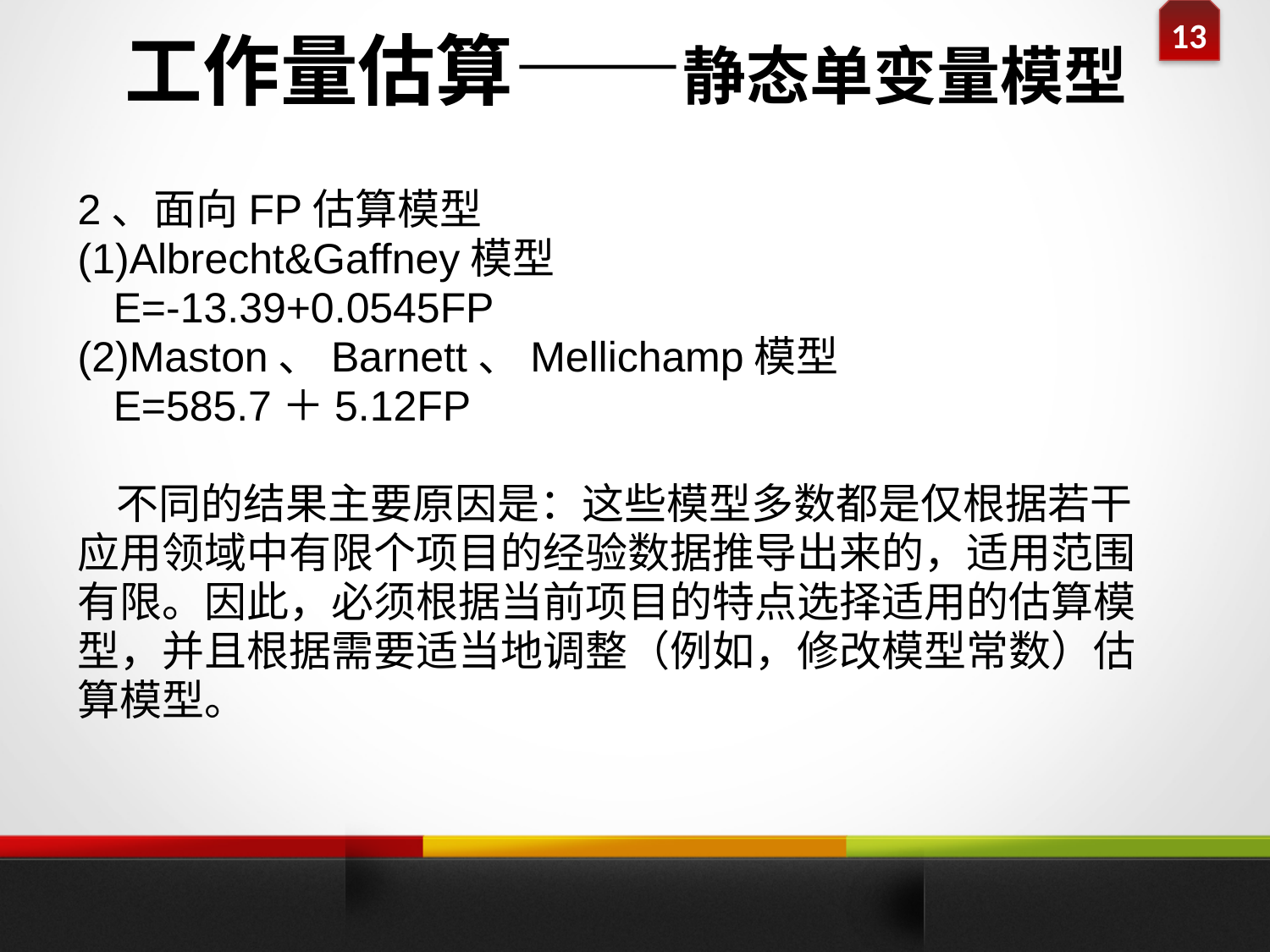

# 工作量估算——静态单变量模型
2、面向FP估算模型
(1)Albrecht&Gaffney模型
   E=-13.39+0.0545FP
(2)Maston、Barnett、Mellichamp模型
   E=585.7＋5.12FP

   不同的结果主要原因是：这些模型多数都是仅根据若干
应用领域中有限个项目的经验数据推导出来的，适用范围
有限。因此，必须根据当前项目的特点选择适用的估算模
型，并且根据需要适当地调整（例如，修改模型常数）估
算模型。